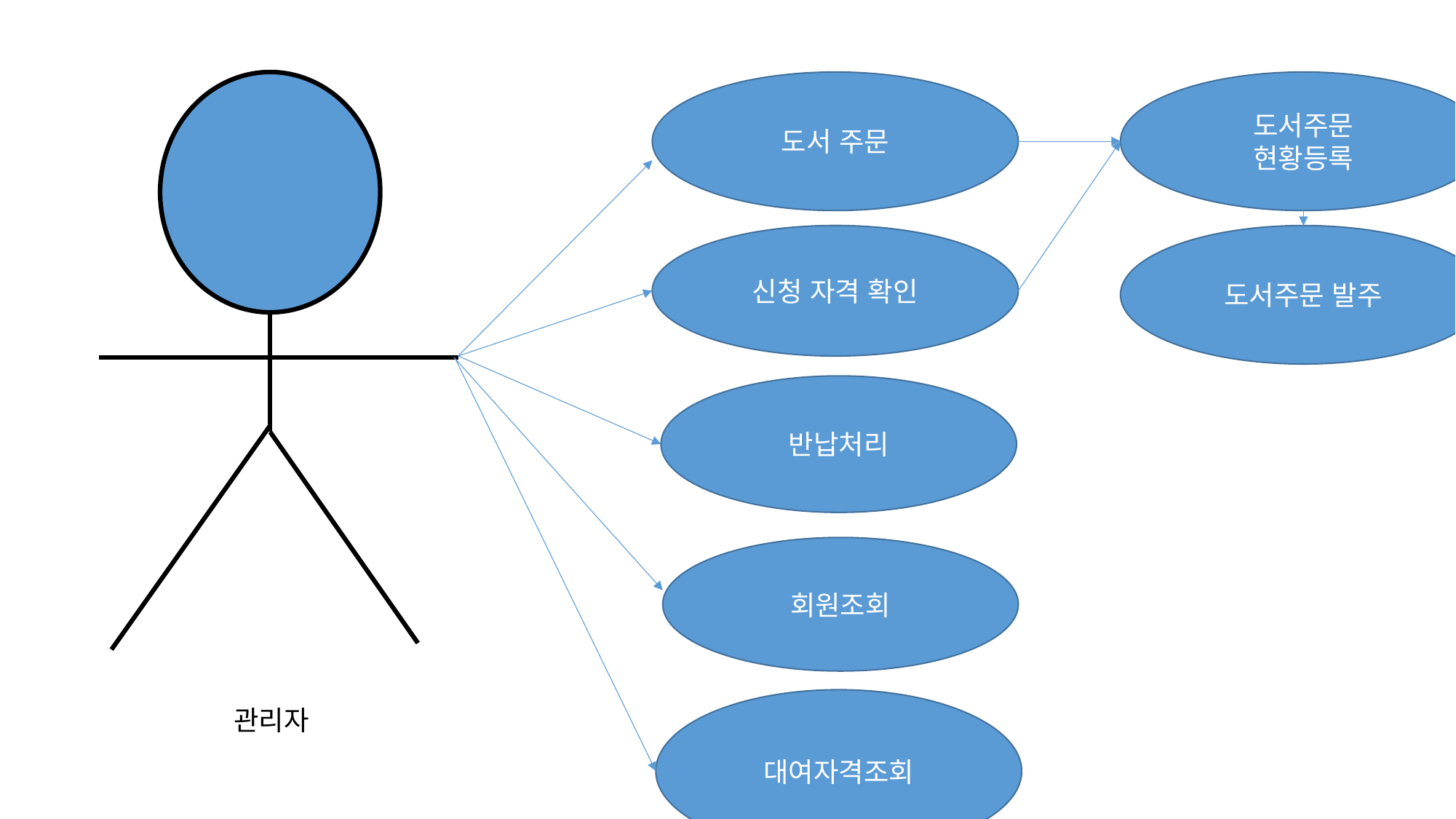

도서 주문
도서주문
현황등록
신청 자격 확인
도서주문 발주
반납처리
회원조회
대여자격조회
관리자